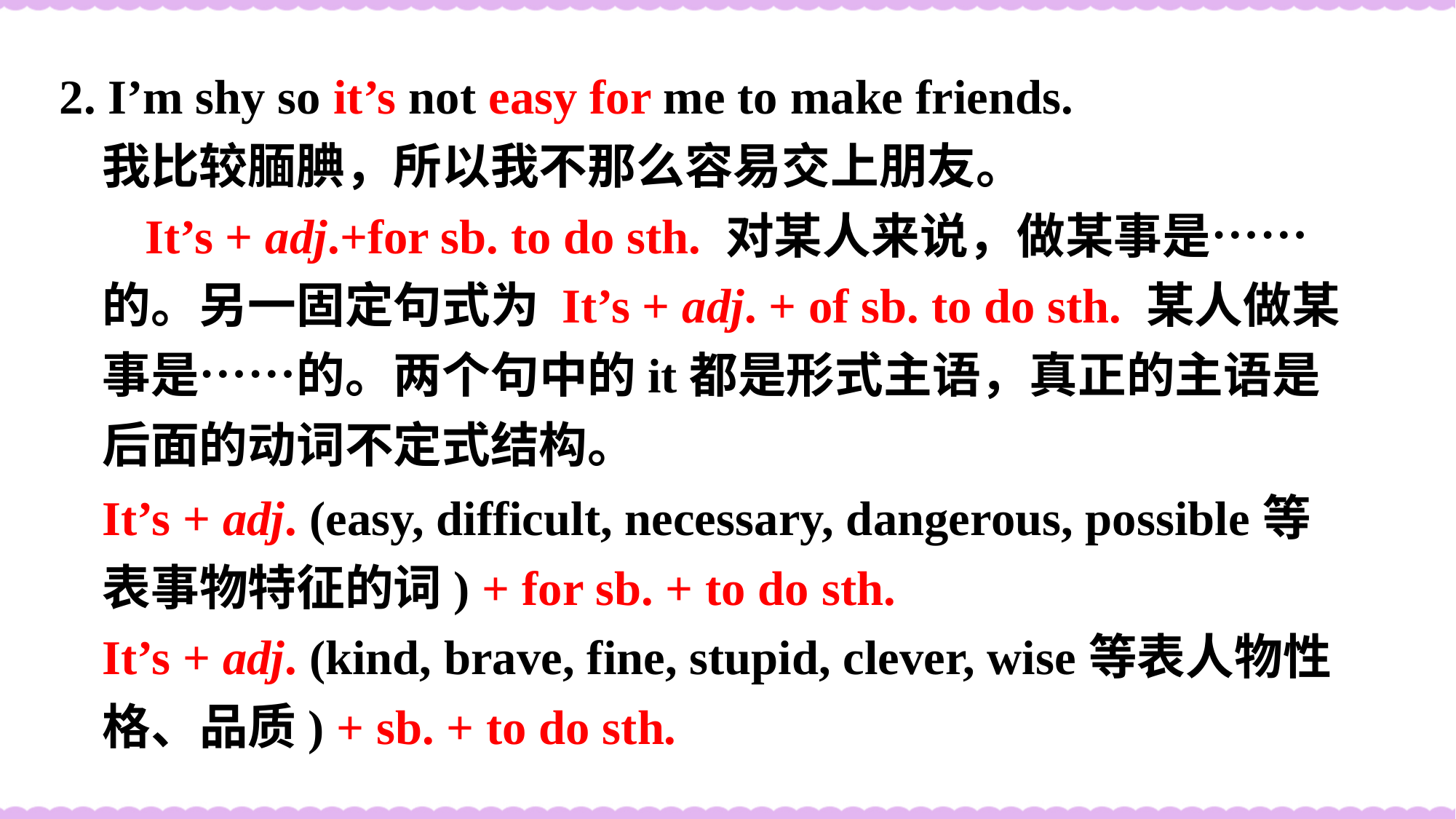

2. I’m shy so it’s not easy for me to make friends.
我比较腼腆，所以我不那么容易交上朋友。
It’s + adj.+for sb. to do sth. 对某人来说，做某事是……的。另一固定句式为 It’s + adj. + of sb. to do sth. 某人做某事是……的。两个句中的it都是形式主语，真正的主语是后面的动词不定式结构。
It’s + adj. (easy, difficult, necessary, dangerous, possible等表事物特征的词) + for sb. + to do sth.
It’s + adj. (kind, brave, fine, stupid, clever, wise等表人物性格、品质) + sb. + to do sth.